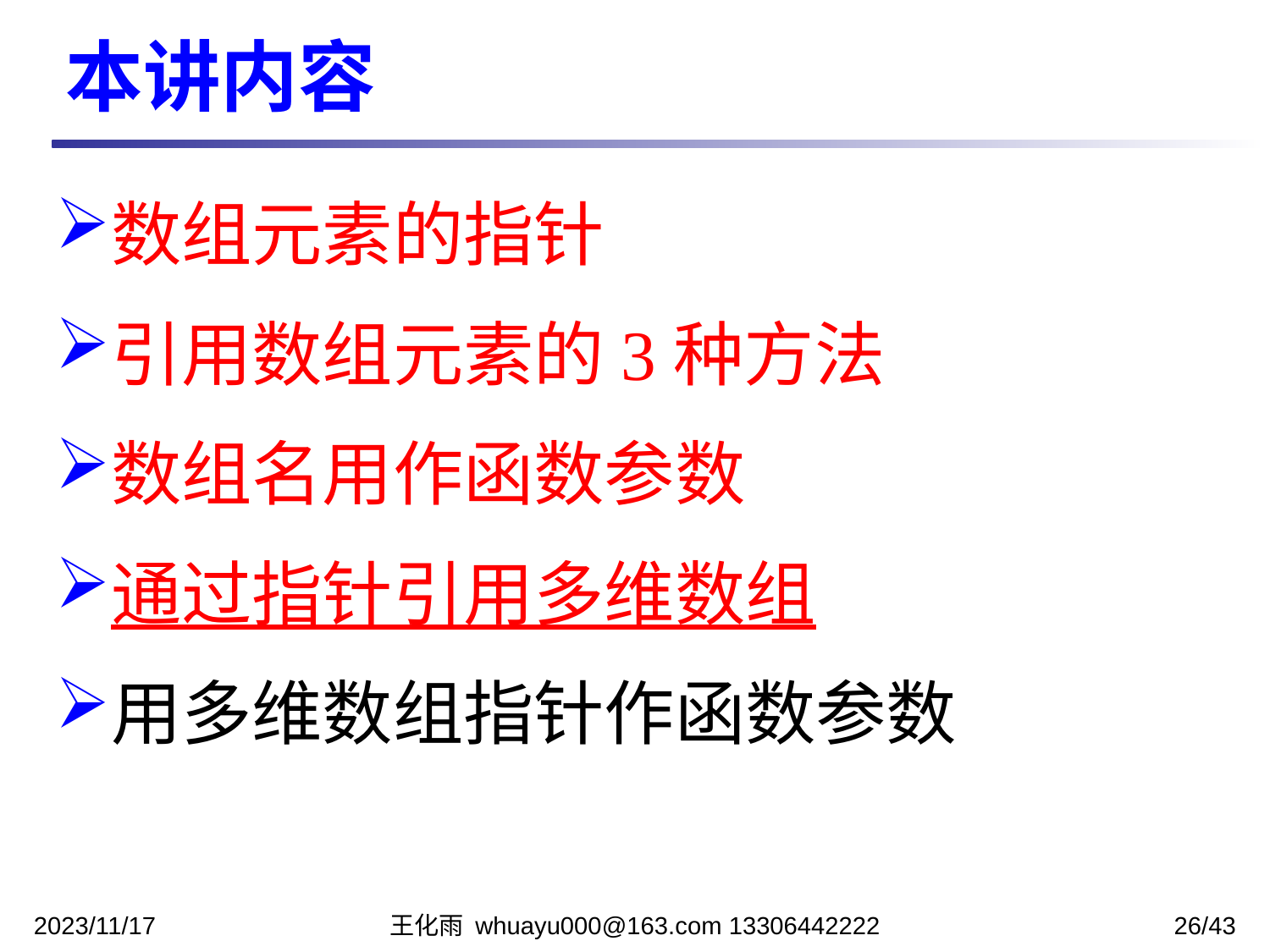

本讲内容
数组元素的指针
引用数组元素的3种方法
数组名用作函数参数
通过指针引用多维数组
用多维数组指针作函数参数
2023/11/17
王化雨 whuayu000@163.com 13306442222
26/43